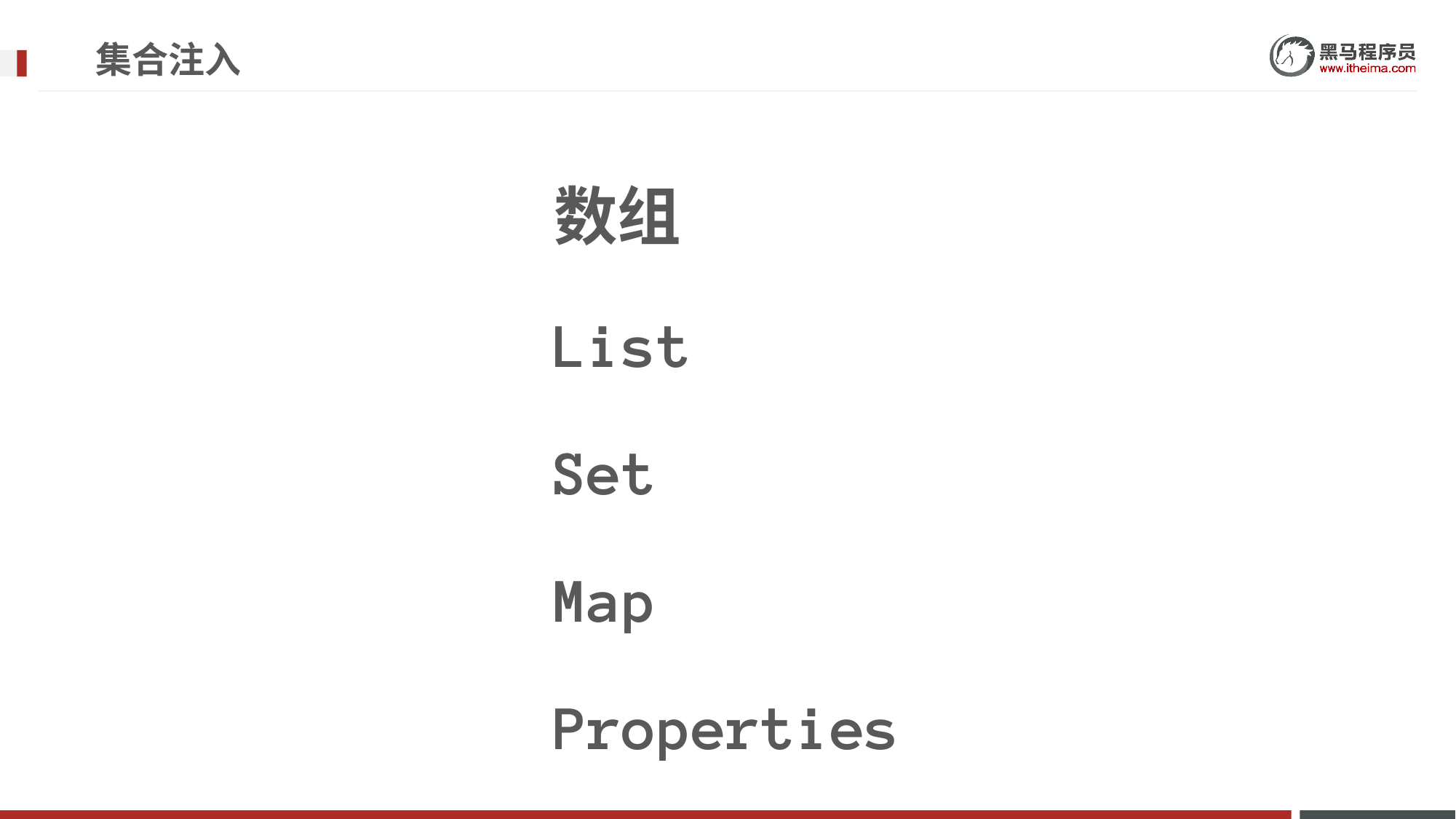

# 集合注入
数组
List
Set
Map
Properties